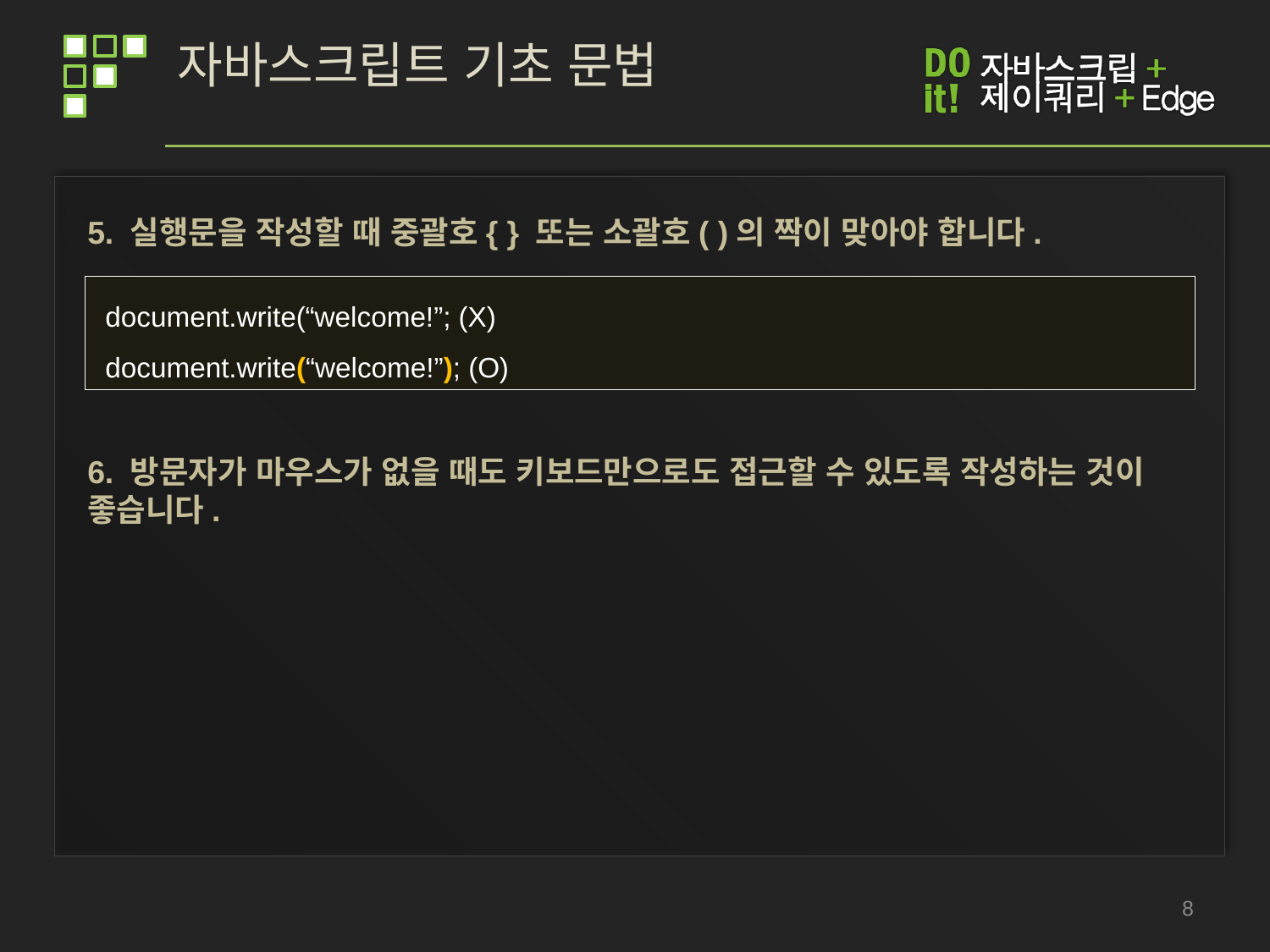

# 자바스크립트 기초 문법
5. 실행문을 작성할 때 중괄호{ } 또는 소괄호( )의 짝이 맞아야 합니다.
 document.write(“welcome!”; (X)
 document.write(“welcome!”); (O)
6. 방문자가 마우스가 없을 때도 키보드만으로도 접근할 수 있도록 작성하는 것이 좋습니다.
8